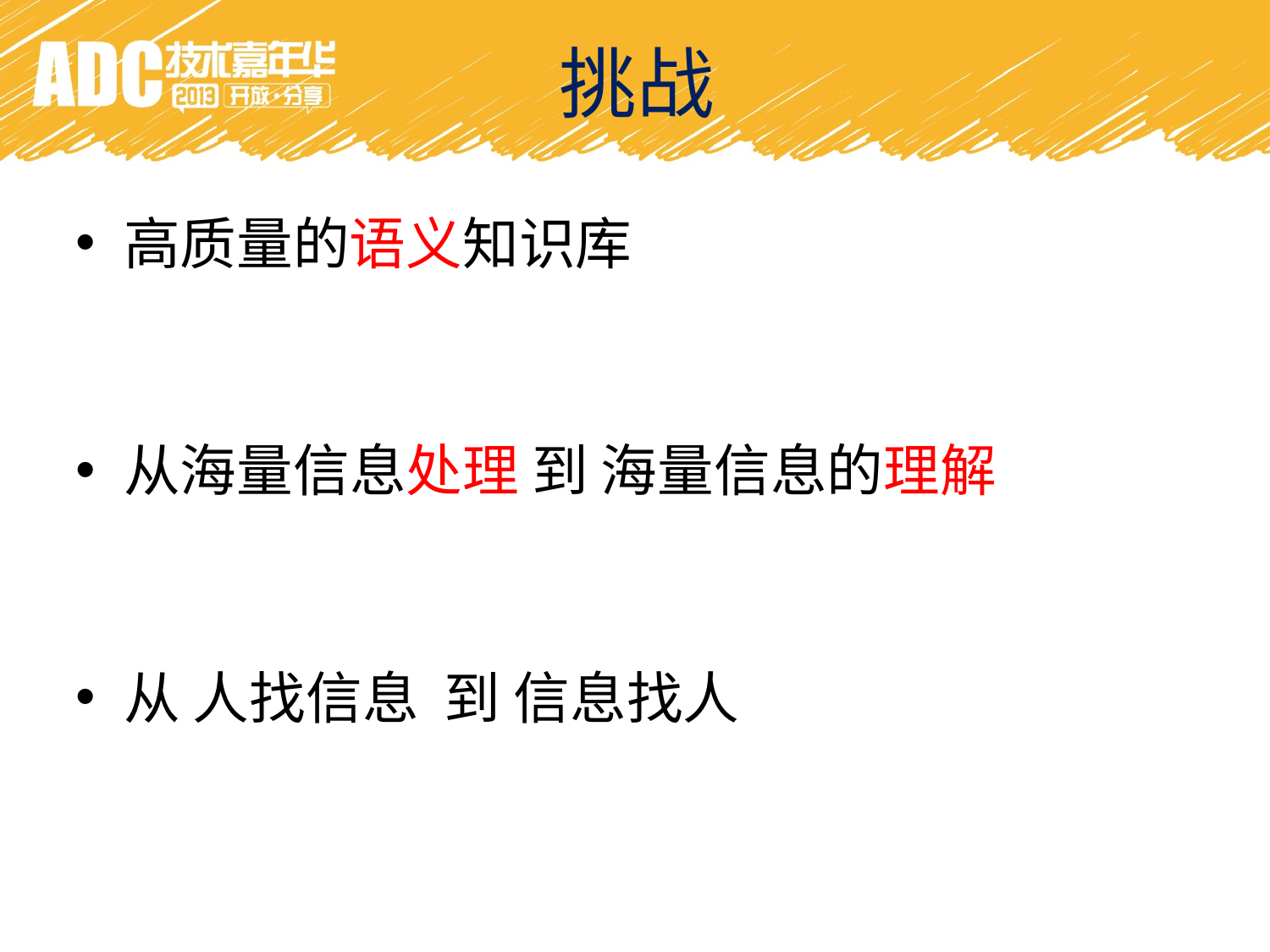

挑战
高质量的语义知识库

从海量信息处理 到 海量信息的理解

从 人找信息  到 信息找人